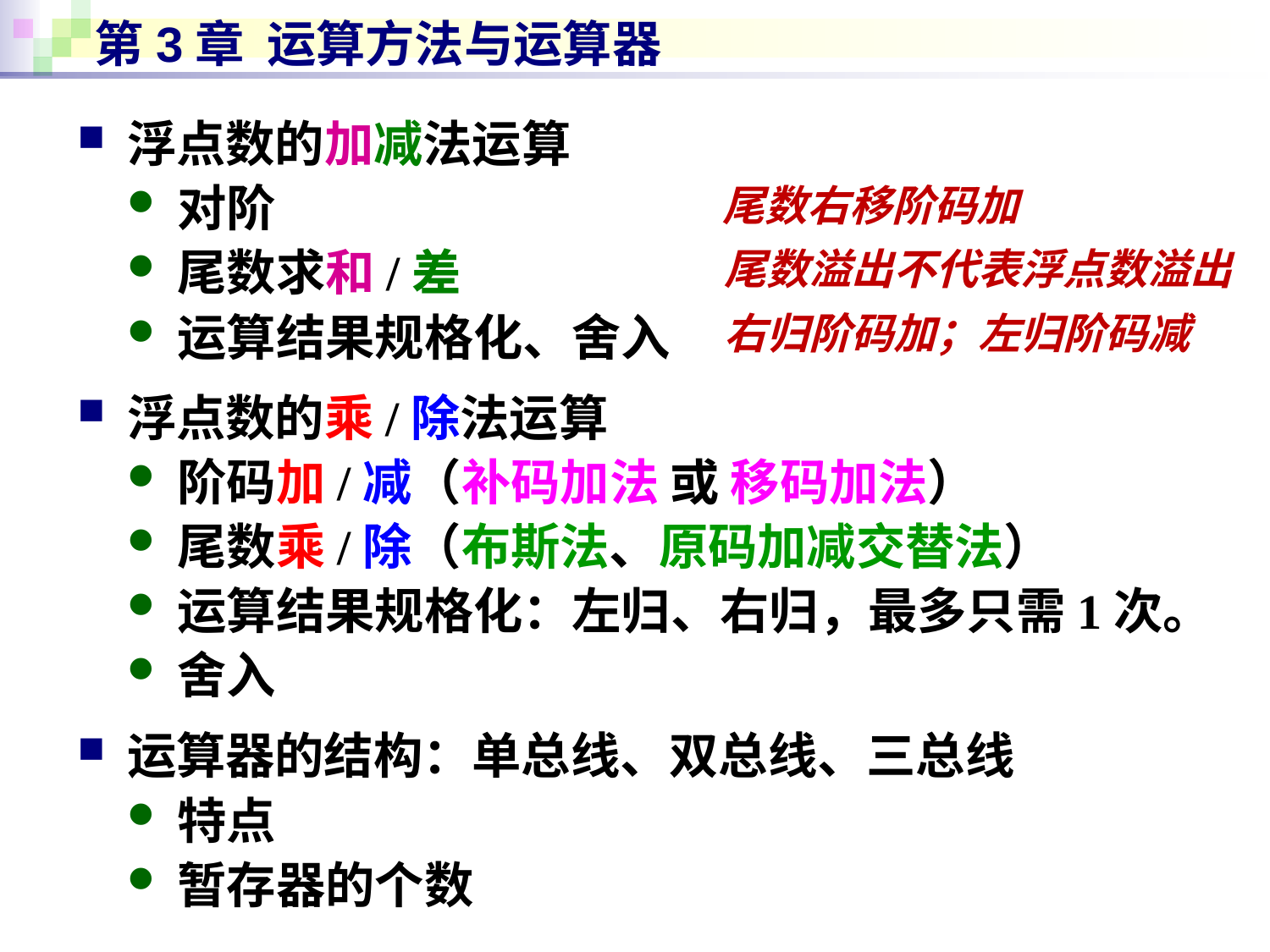

# 第3章  运算方法与运算器
浮点数的加减法运算
对阶
尾数求和/差
运算结果规格化、舍入
浮点数的乘/除法运算
阶码加/减（补码加法 或 移码加法）
尾数乘/除（布斯法、原码加减交替法）
运算结果规格化：左归、右归，最多只需1次。
舍入
运算器的结构：单总线、双总线、三总线
特点
暂存器的个数
尾数右移阶码加
尾数溢出不代表浮点数溢出
右归阶码加；左归阶码减
39